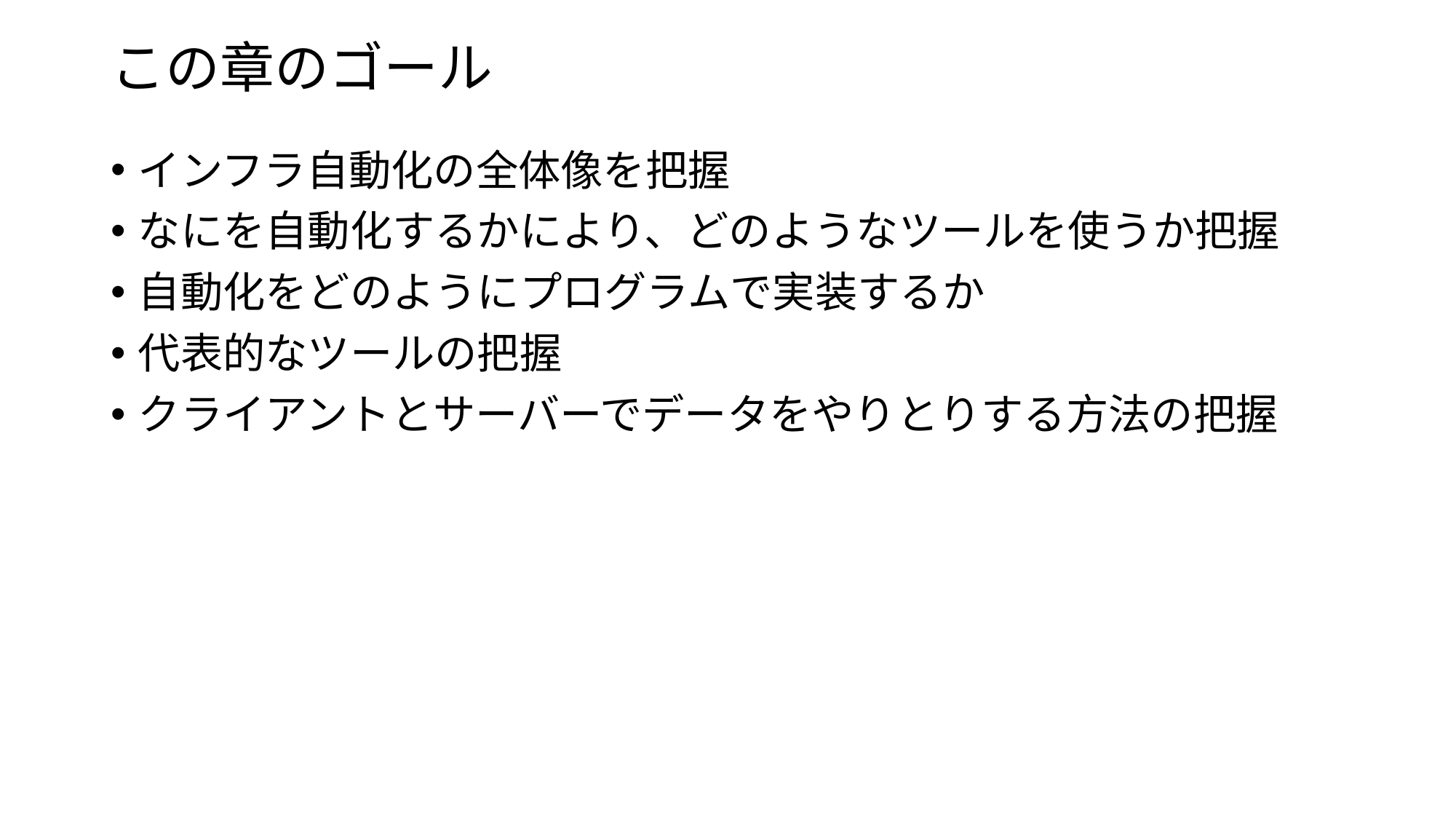

# この章のゴール
インフラ自動化の全体像を把握
なにを自動化するかにより、どのようなツールを使うか把握
自動化をどのようにプログラムで実装するか
代表的なツールの把握
クライアントとサーバーでデータをやりとりする方法の把握